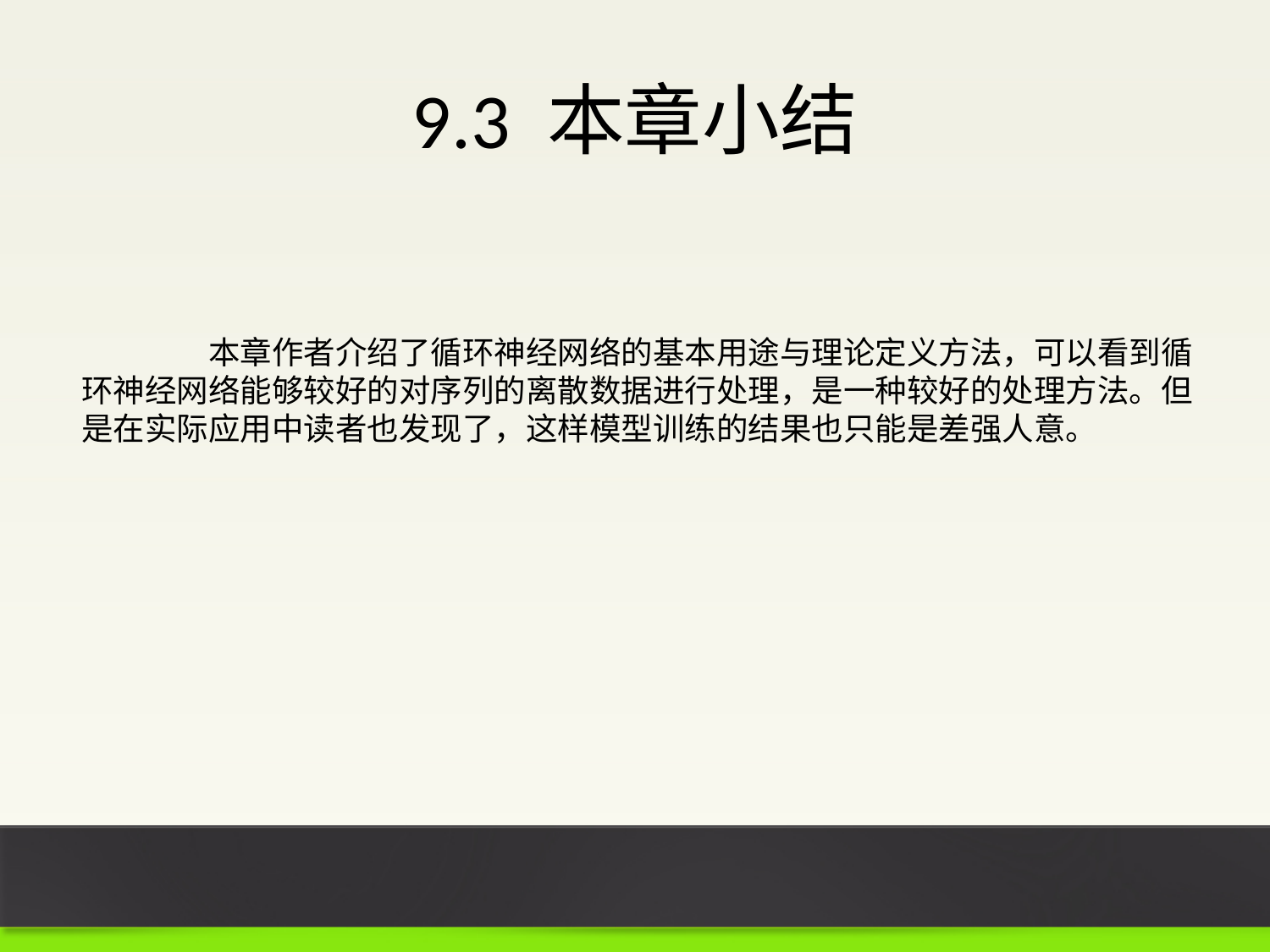

# 9.3 本章小结
	本章作者介绍了循环神经网络的基本用途与理论定义方法，可以看到循环神经网络能够较好的对序列的离散数据进行处理，是一种较好的处理方法。但是在实际应用中读者也发现了，这样模型训练的结果也只能是差强人意。